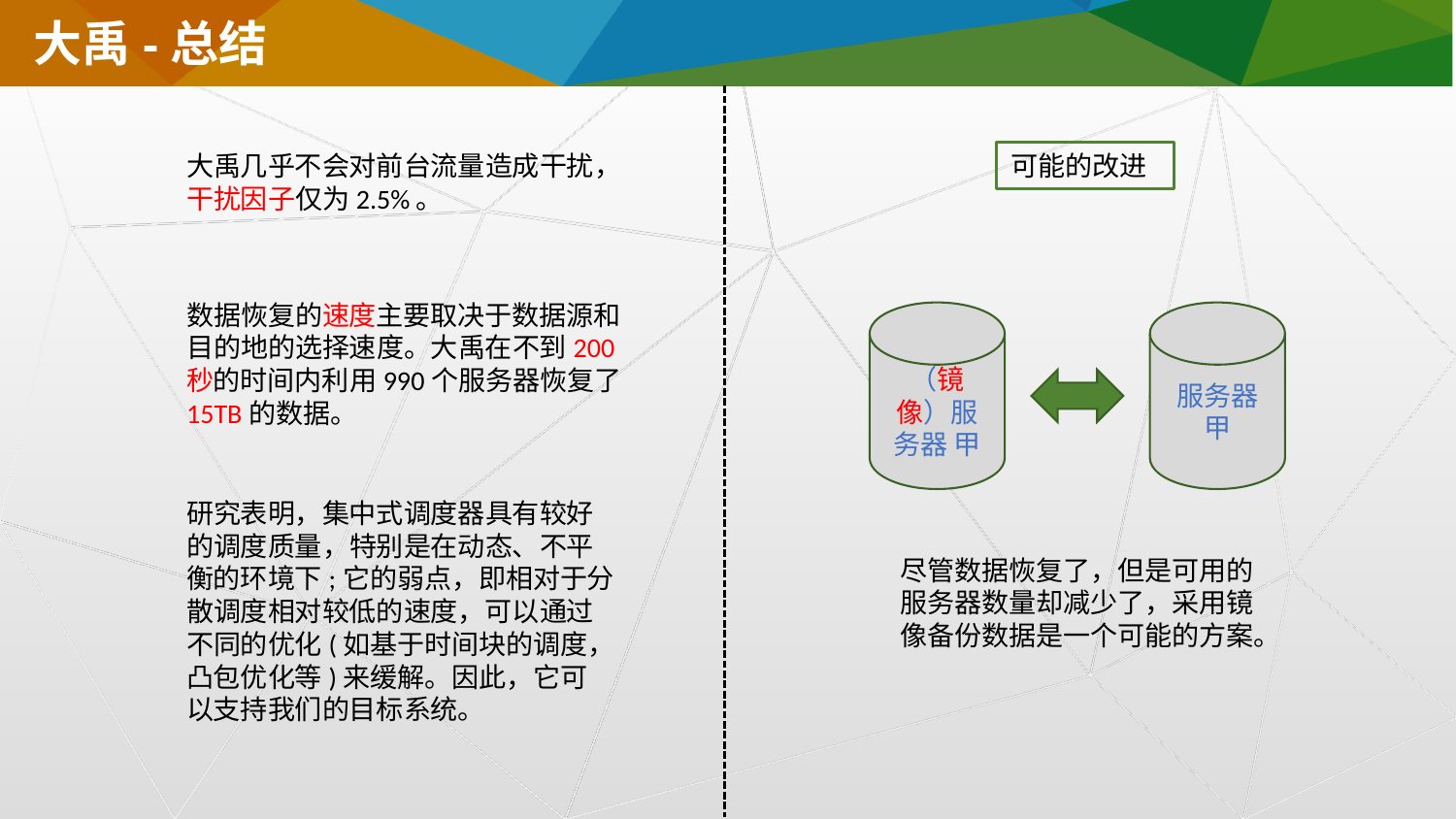

大禹-总结

大禹几乎不会对前台流量造成干扰，干扰因子仅为2.5%。
可能的改进
数据恢复的速度主要取决于数据源和目的地的选择速度。大禹在不到200秒的时间内利用990个服务器恢复了15TB的数据。
（镜像）服务器 甲
服务器 甲

研究表明，集中式调度器具有较好的调度质量，特别是在动态、不平衡的环境下;它的弱点，即相对于分散调度相对较低的速度，可以通过不同的优化(如基于时间块的调度，凸包优化等)来缓解。因此，它可以支持我们的目标系统。
尽管数据恢复了，但是可用的服务器数量却减少了，采用镜像备份数据是一个可能的方案。